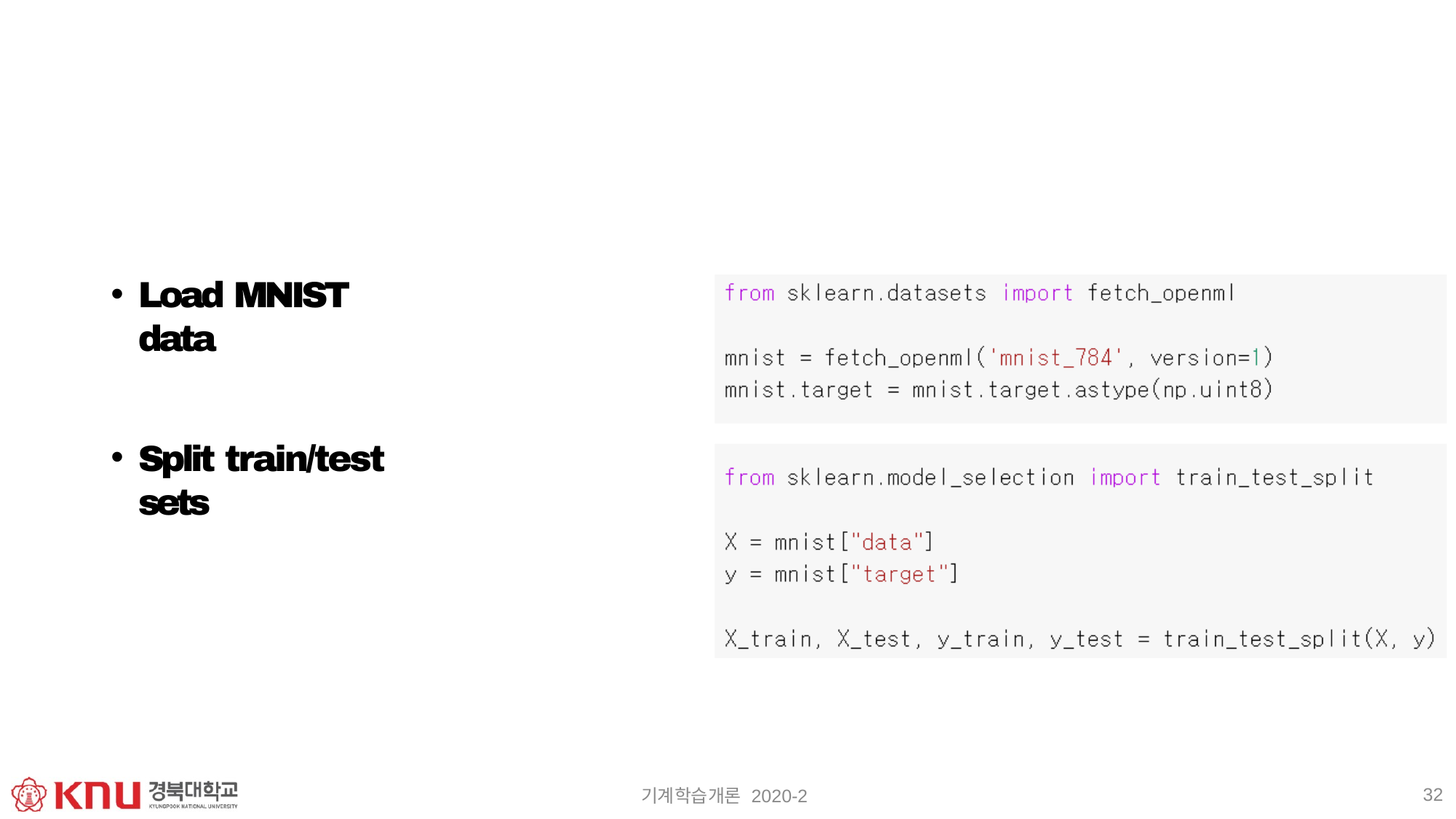

Load MNIST data

Split train/test sets
32
기계학습개론 2020-2